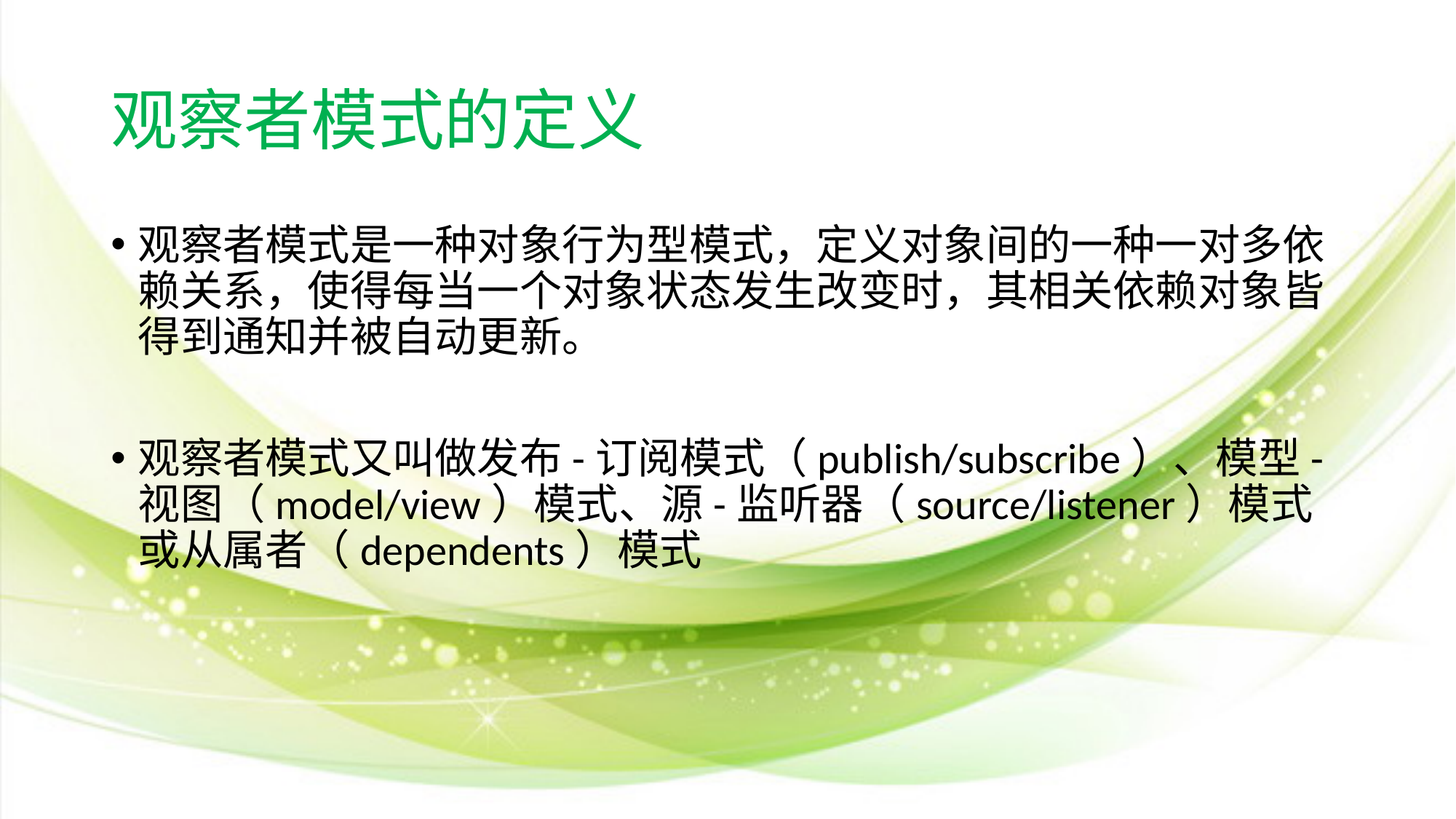

# 观察者模式的定义
观察者模式是一种对象行为型模式，定义对象间的一种一对多依赖关系，使得每当一个对象状态发生改变时，其相关依赖对象皆得到通知并被自动更新。

观察者模式又叫做发布-订阅模式（publish/subscribe）、模型-视图（model/view）模式、源-监听器（source/listener）模式或从属者（dependents）模式